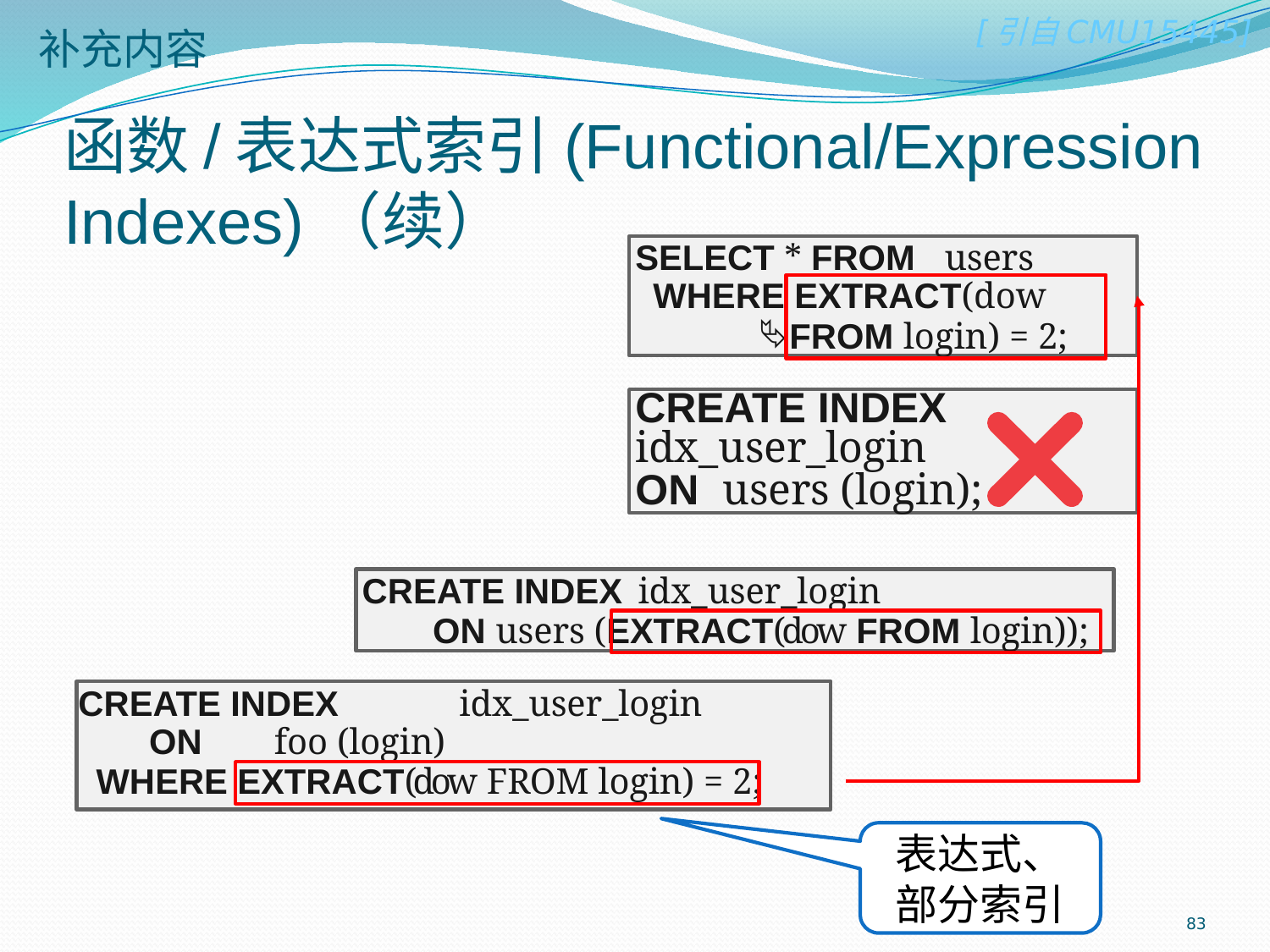

补充内容
# 函数/表达式索引(Functional/Expression Indexes)（续）
SELECT * FROM   users
WHERE EXTRACT(dow
FROM login) = 2;

CREATE INDEX idx_user_login
ON  users (login);

CREATE INDEX  idx_user_login
ON users (EXTRACT(dow FROM login));

CREATE INDEX	idx_user_login
ON	foo (login)
WHERE EXTRACT(dow FROM login) = 2;

表达式、部分索引
83